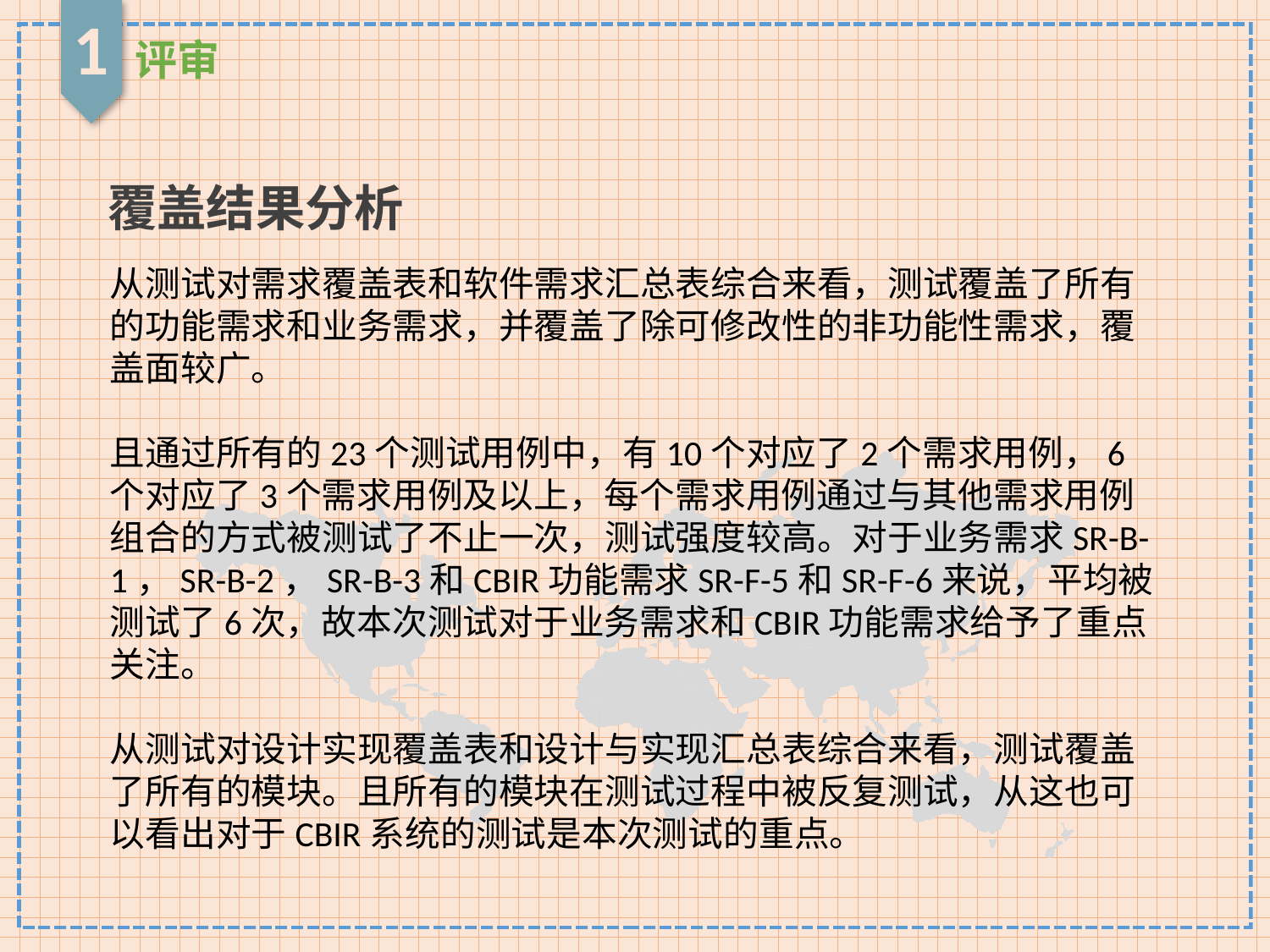

1
评审

覆盖结果分析
从测试对需求覆盖表和软件需求汇总表综合来看，测试覆盖了所有的功能需求和业务需求，并覆盖了除可修改性的非功能性需求，覆盖面较广。

且通过所有的23个测试用例中，有10个对应了2个需求用例，6个对应了3个需求用例及以上，每个需求用例通过与其他需求用例组合的方式被测试了不止一次，测试强度较高。对于业务需求SR-B-1，SR-B-2，SR-B-3和CBIR功能需求SR-F-5和SR-F-6来说，平均被测试了6次，故本次测试对于业务需求和CBIR功能需求给予了重点关注。

从测试对设计实现覆盖表和设计与实现汇总表综合来看，测试覆盖了所有的模块。且所有的模块在测试过程中被反复测试，从这也可以看出对于CBIR系统的测试是本次测试的重点。